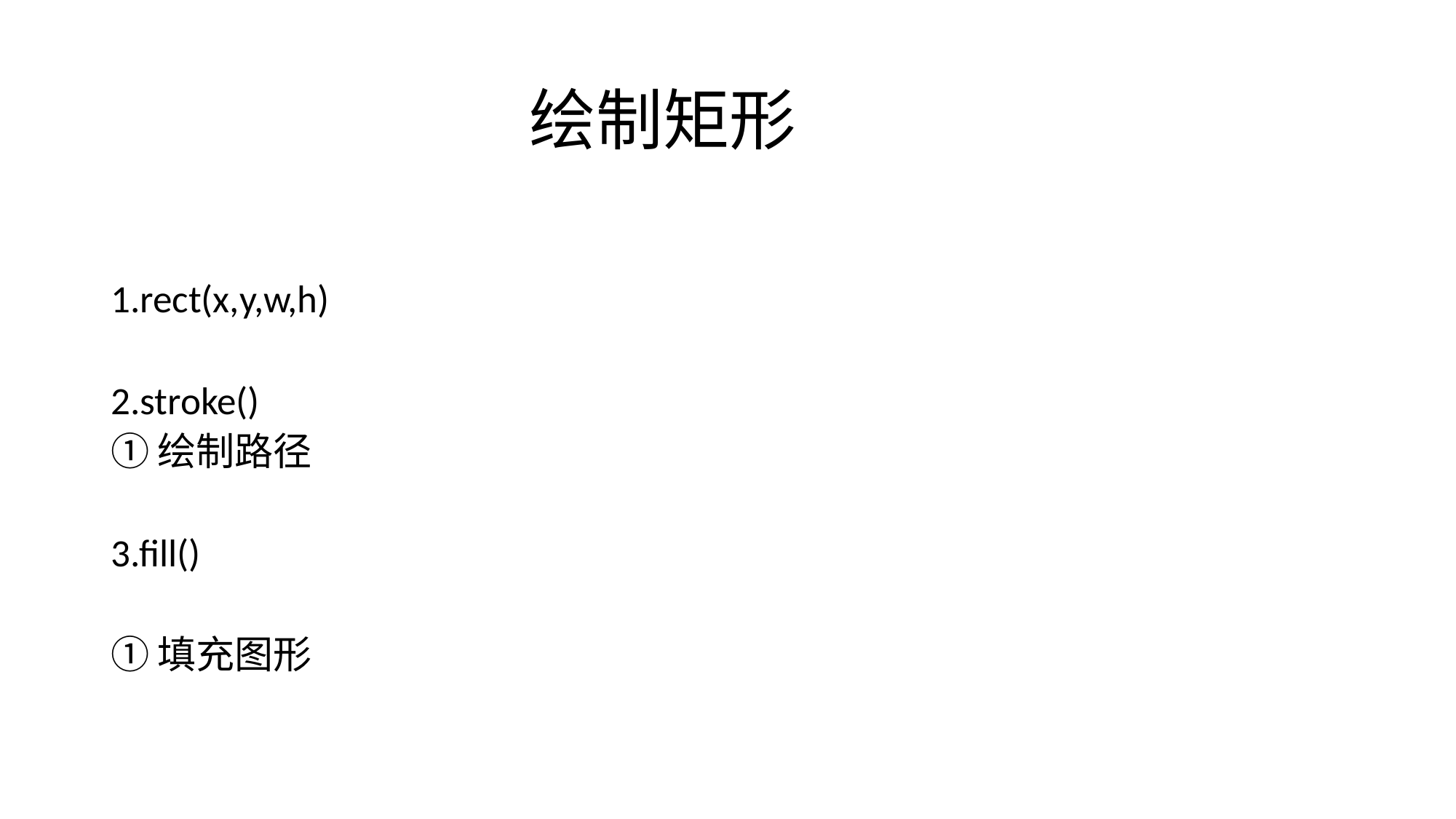

# 绘制矩形

1.rect(x,y,w,h)

2.stroke()
①绘制路径

3.fill()

①填充图形